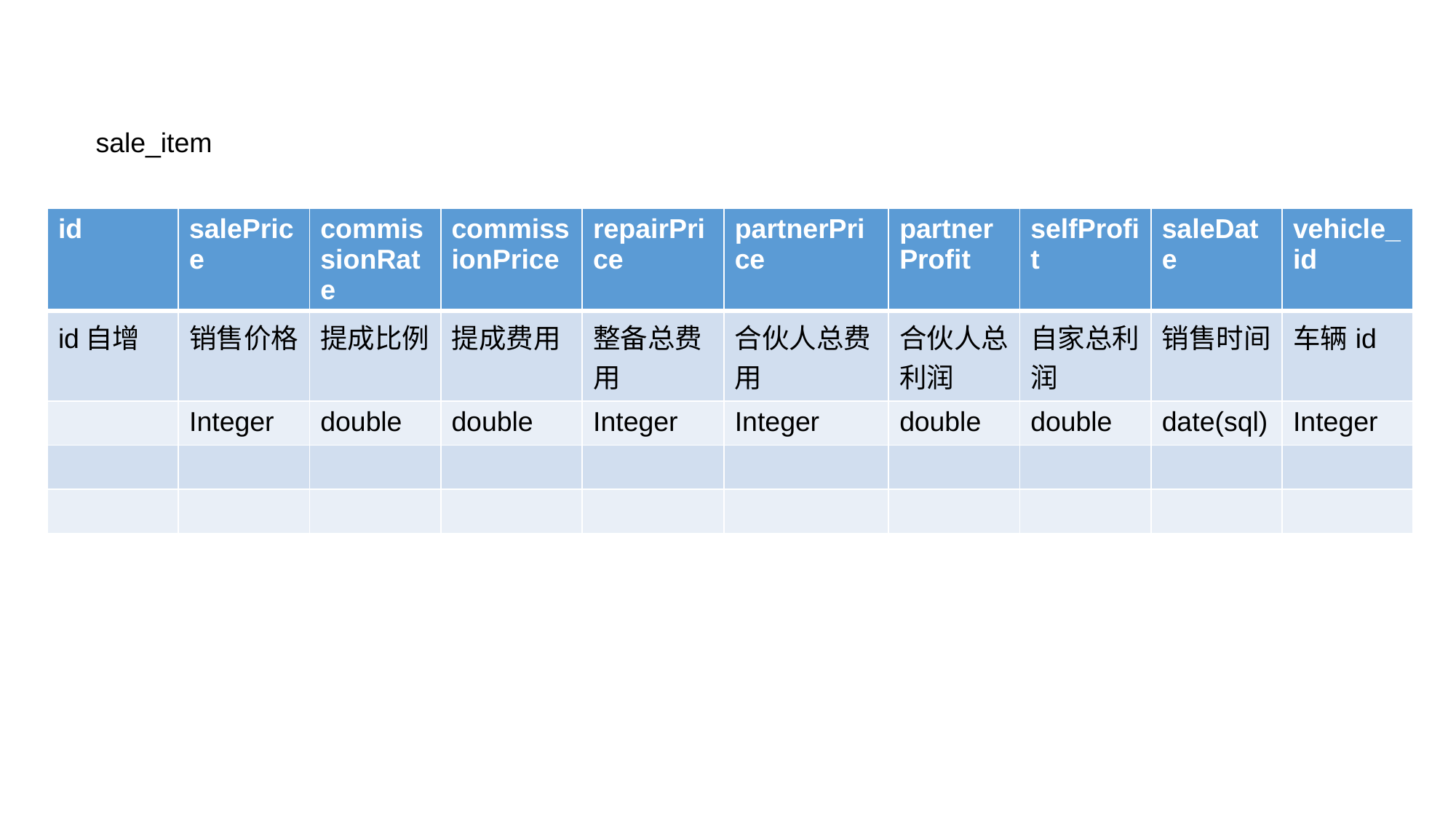

sale_item
| id | salePrice | commissionRate | commissionPrice | repairPrice | partnerPrice | partnerProfit | selfProfit | saleDate | vehicle\_id |
| --- | --- | --- | --- | --- | --- | --- | --- | --- | --- |
| id自增 | 销售价格 | 提成比例 | 提成费用 | 整备总费用 | 合伙人总费用 | 合伙人总利润 | 自家总利润 | 销售时间 | 车辆id |
|  | Integer | double | double | Integer | Integer | double | double | date(sql) | Integer |
|  |  |  |  |  |  |  |  |  |  |
|  |  |  |  |  |  |  |  |  |  |